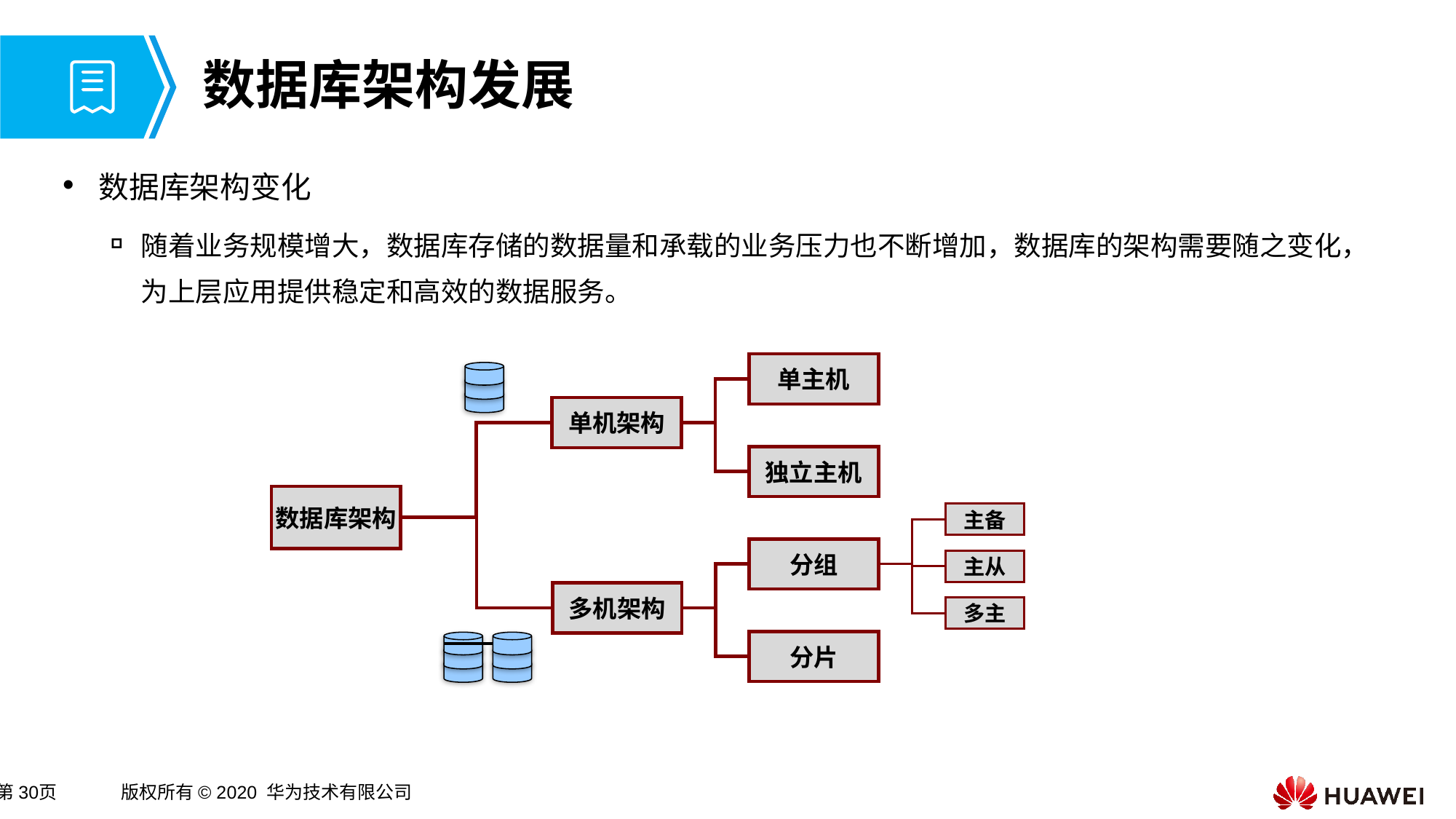

# 数据库架构发展
数据库架构变化
随着业务规模增大，数据库存储的数据量和承载的业务压力也不断增加，数据库的架构需要随之变化，为上层应用提供稳定和高效的数据服务。

Text
Text
Text
Text
Text
Text
Text
Text
Text
Text
Text
Text
Text
Text
Text
Text
Text
Text
Text
Text
Text
Text
Text
Text
Text
Text
Text
Text
Text
Text
Text
Text
Text
Text
Text
Text
Text
Text
Text
Text
Text
Text
Text
Text
Text
Text
单主机

单机架构
独立主机
数据库架构
主备
分组
主从
多机架构
多主

分片